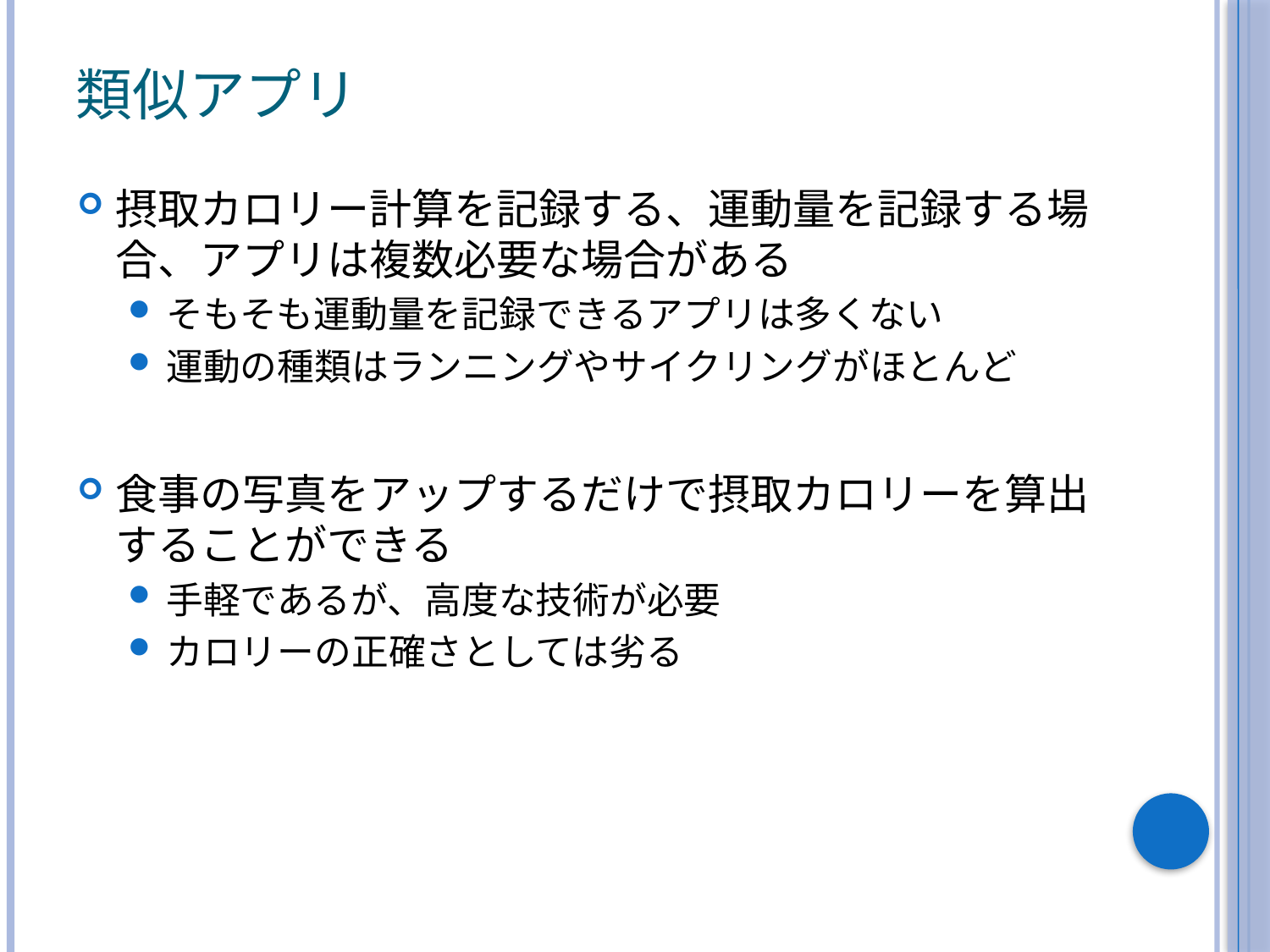

# 類似アプリ
摂取カロリー計算を記録する、運動量を記録する場合、アプリは複数必要な場合がある
そもそも運動量を記録できるアプリは多くない
運動の種類はランニングやサイクリングがほとんど

食事の写真をアップするだけで摂取カロリーを算出することができる
手軽であるが、高度な技術が必要
カロリーの正確さとしては劣る